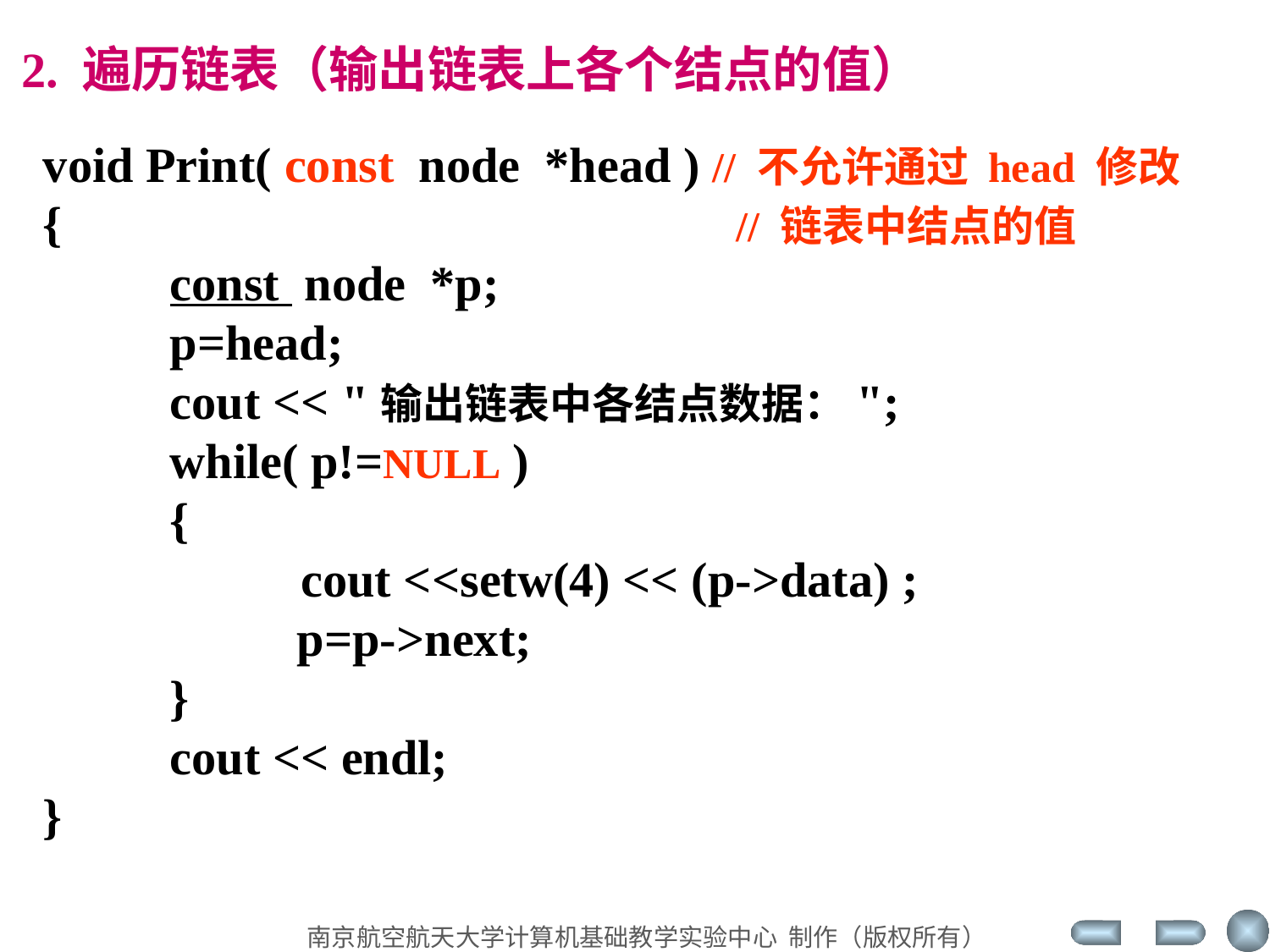

2. 遍历链表（输出链表上各个结点的值）
void Print( const  node  *head ) // 不允许通过 head 修改
{                                                       // 链表中结点的值
	const  node  *p;
	p=head;
	cout << "输出链表中各结点数据：";
	while( p!=NULL )
	{
                     cout <<setw(4) << (p->data) ;
		p=p->next;
	}
	cout << endl;
}